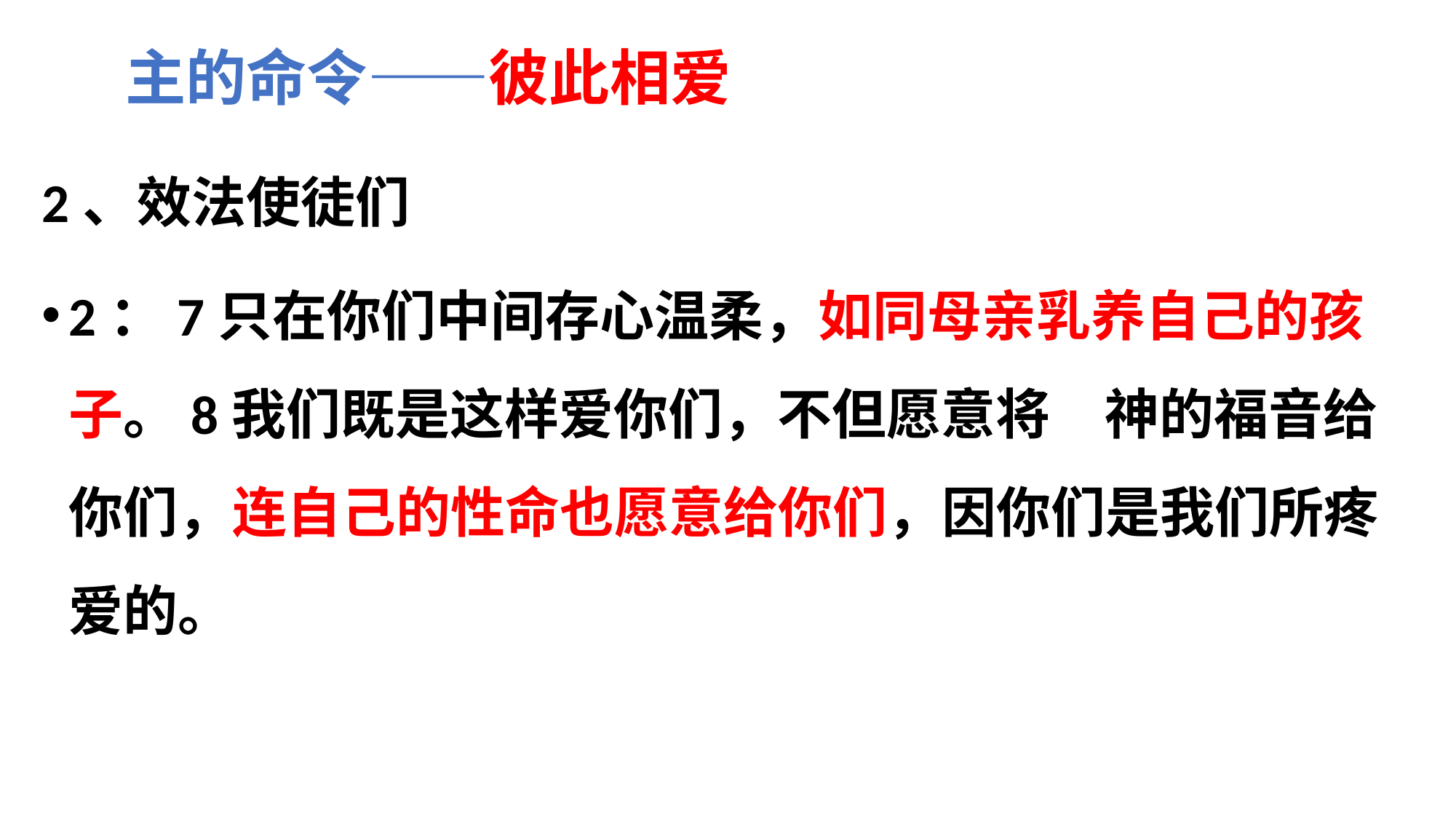

# 主的命令——彼此相爱
2、效法使徒们
2：7只在你们中间存心温柔，如同母亲乳养自己的孩子。8我们既是这样爱你们，不但愿意将　神的福音给你们，连自己的性命也愿意给你们，因你们是我们所疼爱的。